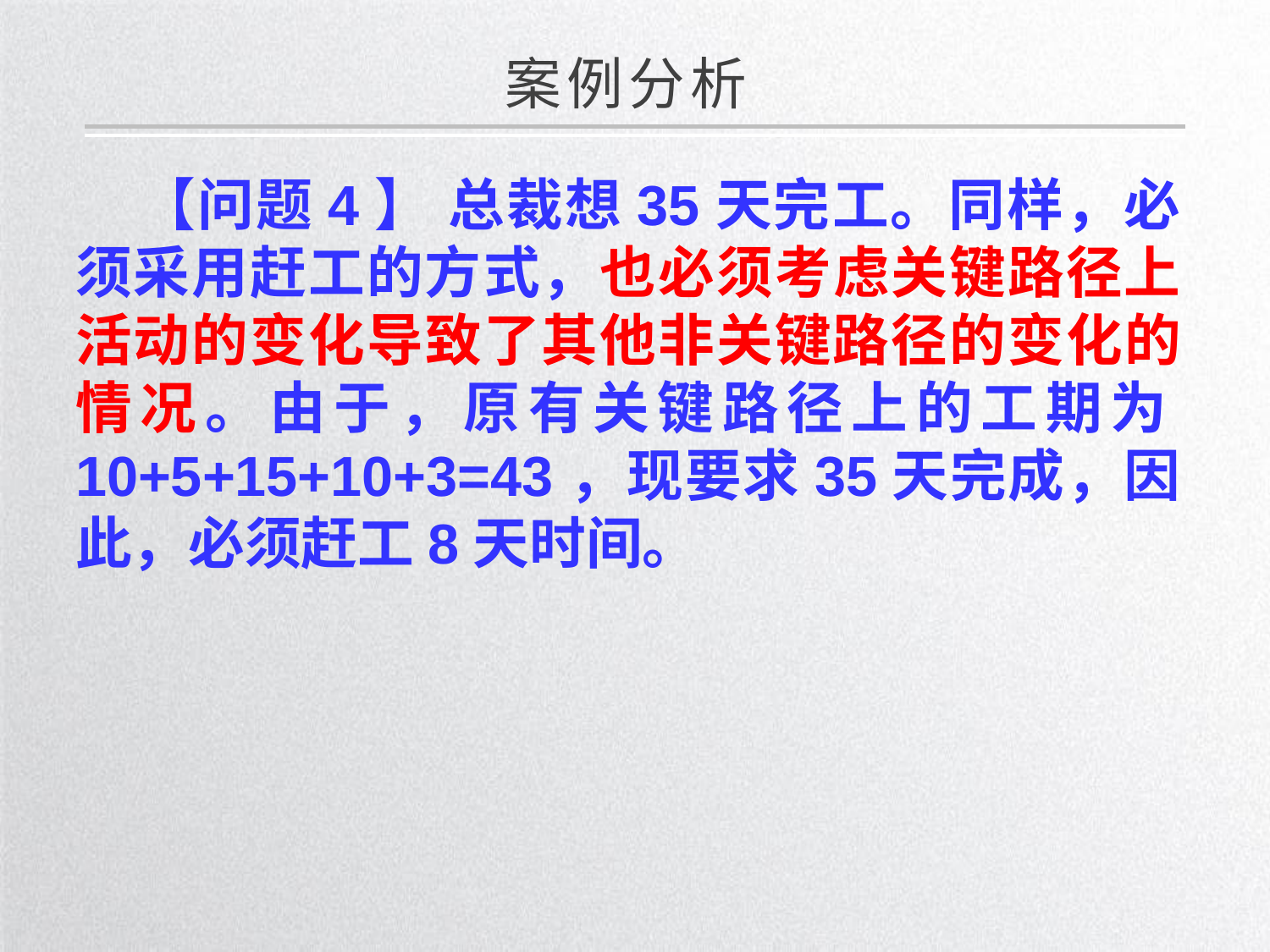

案例分析
【问题4】 总裁想35天完工。同样，必须采用赶工的方式，也必须考虑关键路径上活动的变化导致了其他非关键路径的变化的情况。由于，原有关键路径上的工期为10+5+15+10+3=43，现要求35天完成，因此，必须赶工8天时间。